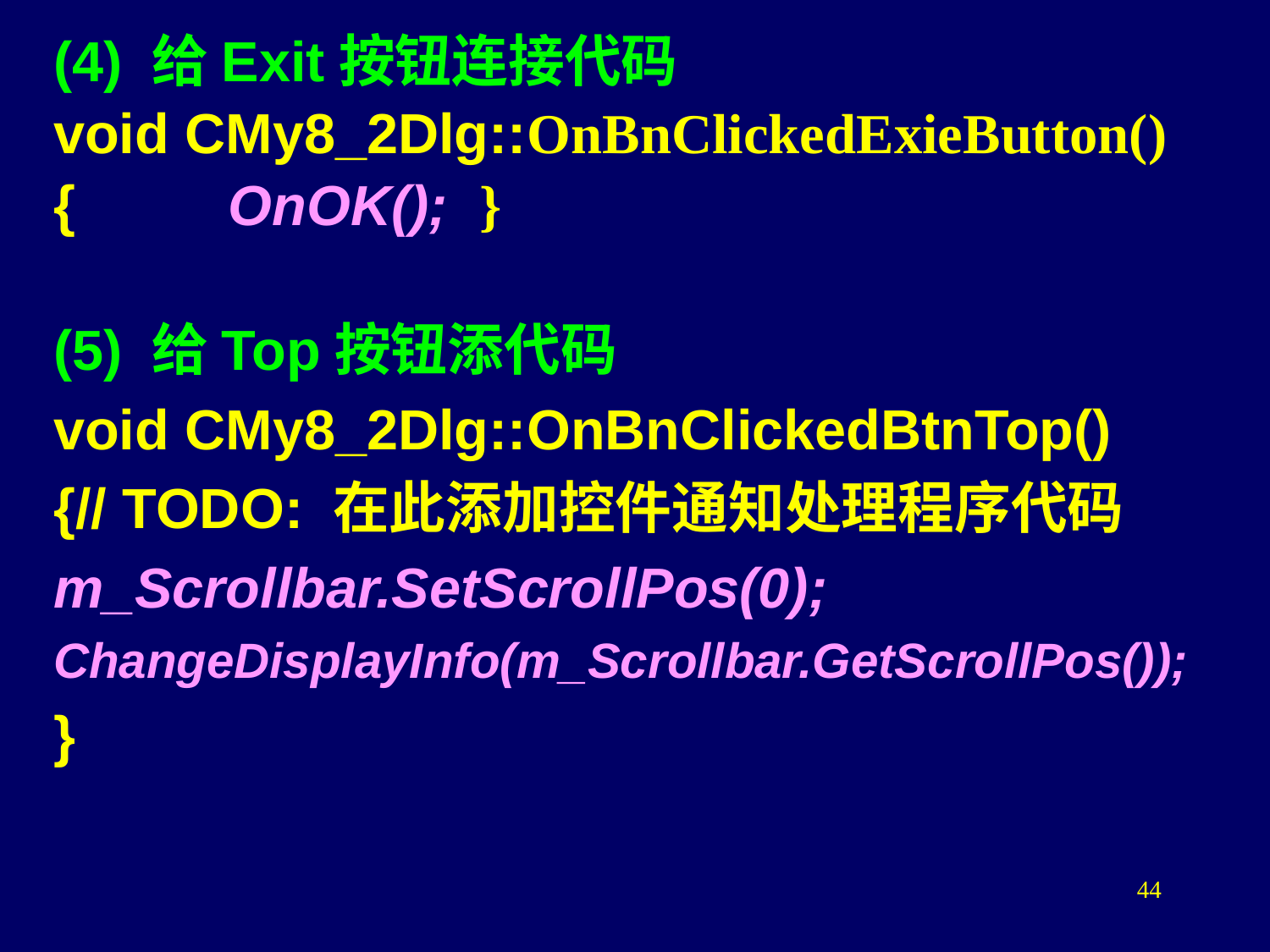

(4) 给Exit按钮连接代码
void CMy8_2Dlg::OnBnClickedExieButton()
{		OnOK();  }

(5) 给Top按钮添代码
void CMy8_2Dlg::OnBnClickedBtnTop()
{// TODO: 在此添加控件通知处理程序代码
m_Scrollbar.SetScrollPos(0);
ChangeDisplayInfo(m_Scrollbar.GetScrollPos());
}
44